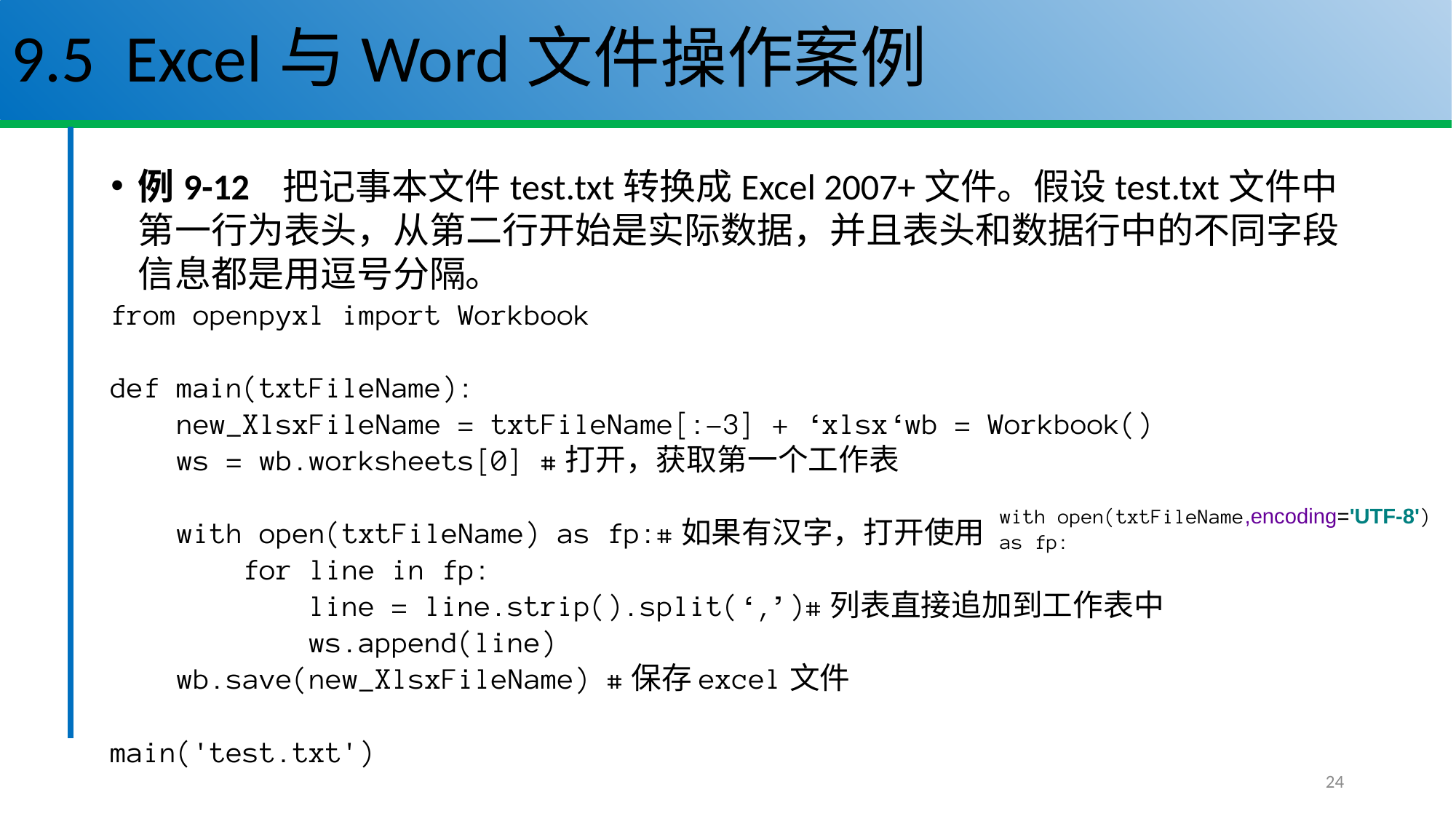

# 9.5  Excel与Word文件操作案例
例9-12   把记事本文件test.txt转换成Excel 2007+文件。假设test.txt文件中第一行为表头，从第二行开始是实际数据，并且表头和数据行中的不同字段信息都是用逗号分隔。
from openpyxl import Workbook

def main(txtFileName):
    new_XlsxFileName = txtFileName[:-3] + ‘xlsx‘wb = Workbook()
    ws = wb.worksheets[0] #打开，获取第一个工作表

    with open(txtFileName) as fp:#如果有汉字，打开使用
        for line in fp:
            line = line.strip().split(‘,’)#列表直接追加到工作表中
            ws.append(line)
    wb.save(new_XlsxFileName) #保存excel文件

main('test.txt')
with open(txtFileName,encoding='UTF-8') as fp:
24